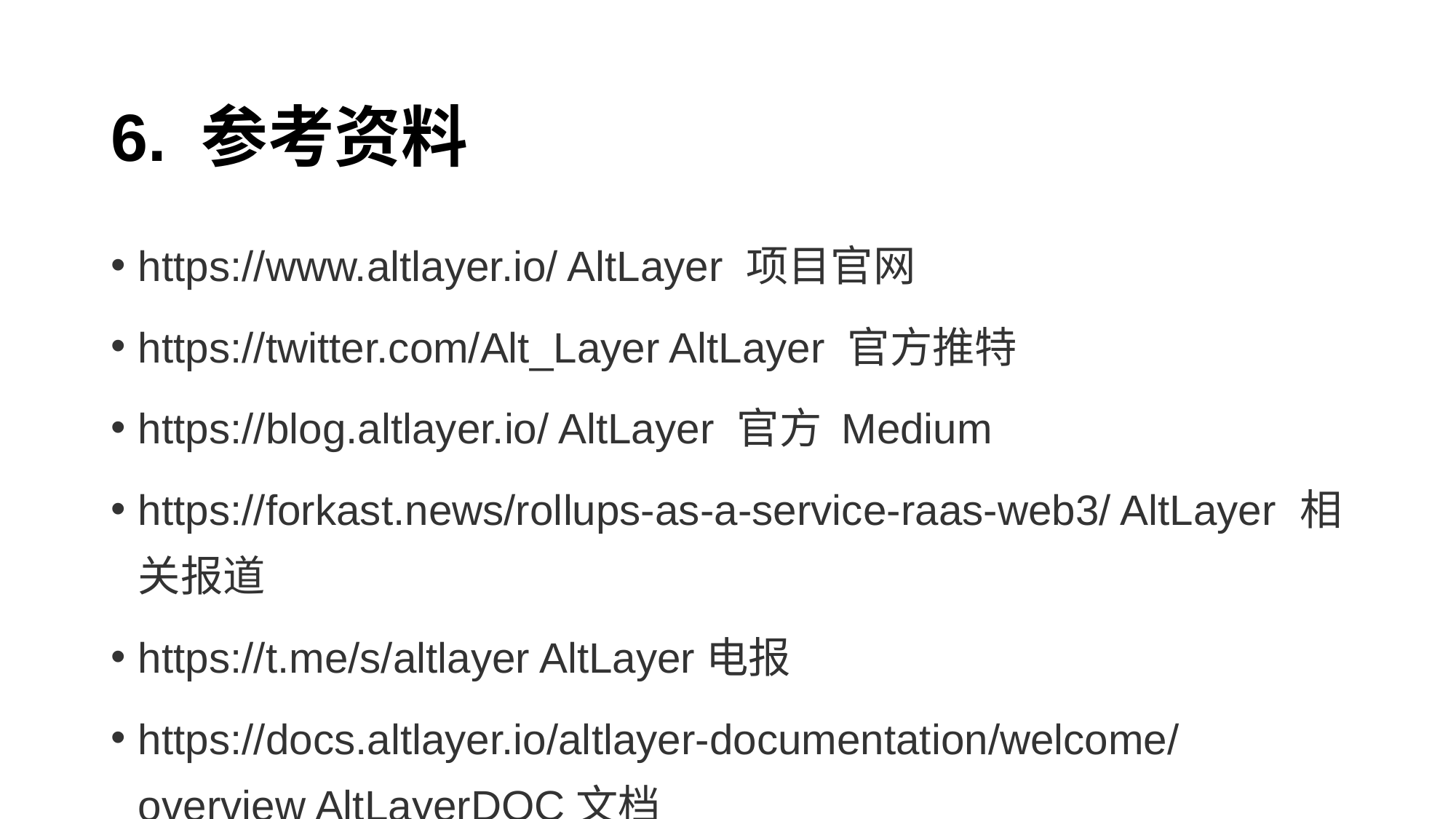

# 6. 参考资料
https://www.altlayer.io/ AltLayer 项目官网
https://twitter.com/Alt_Layer AltLayer 官方推特
https://blog.altlayer.io/ AltLayer 官方 Medium
https://forkast.news/rollups-as-a-service-raas-web3/ AltLayer 相关报道
https://t.me/s/altlayer AltLayer电报
https://docs.altlayer.io/altlayer-documentation/welcome/overview AltLayerDOC文档
https://www.panewslab.com/zh/articledetails/vuvlnozu.html Rollup as a Service：区块链扩容新局面，下一个模块化战场